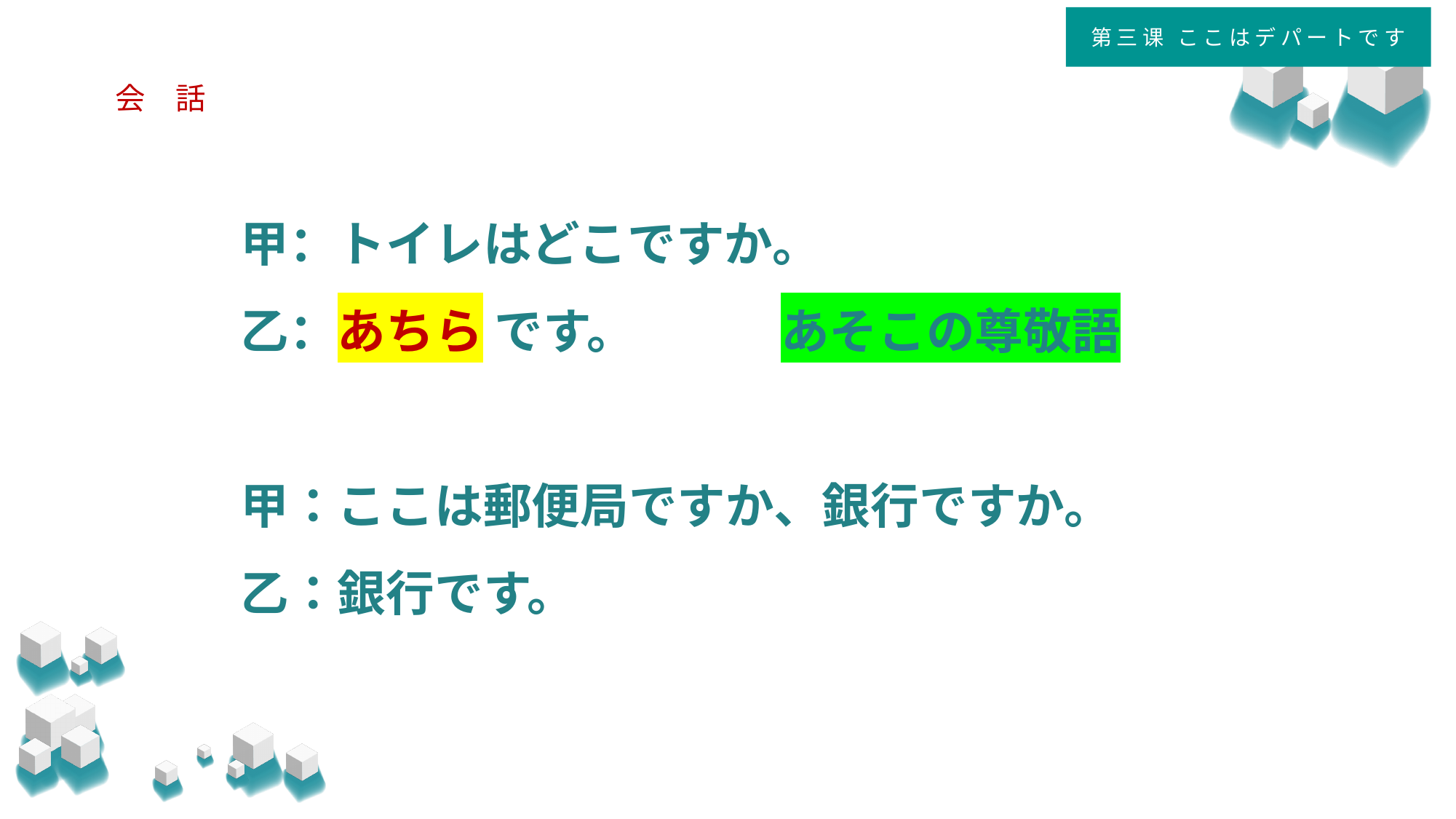

第三课 ここはデパートです
# 会　話
甲：トイレはどこですか。
乙：あちら です。　　　あそこの尊敬語

甲：ここは郵便局ですか、銀行ですか。
乙：銀行です。